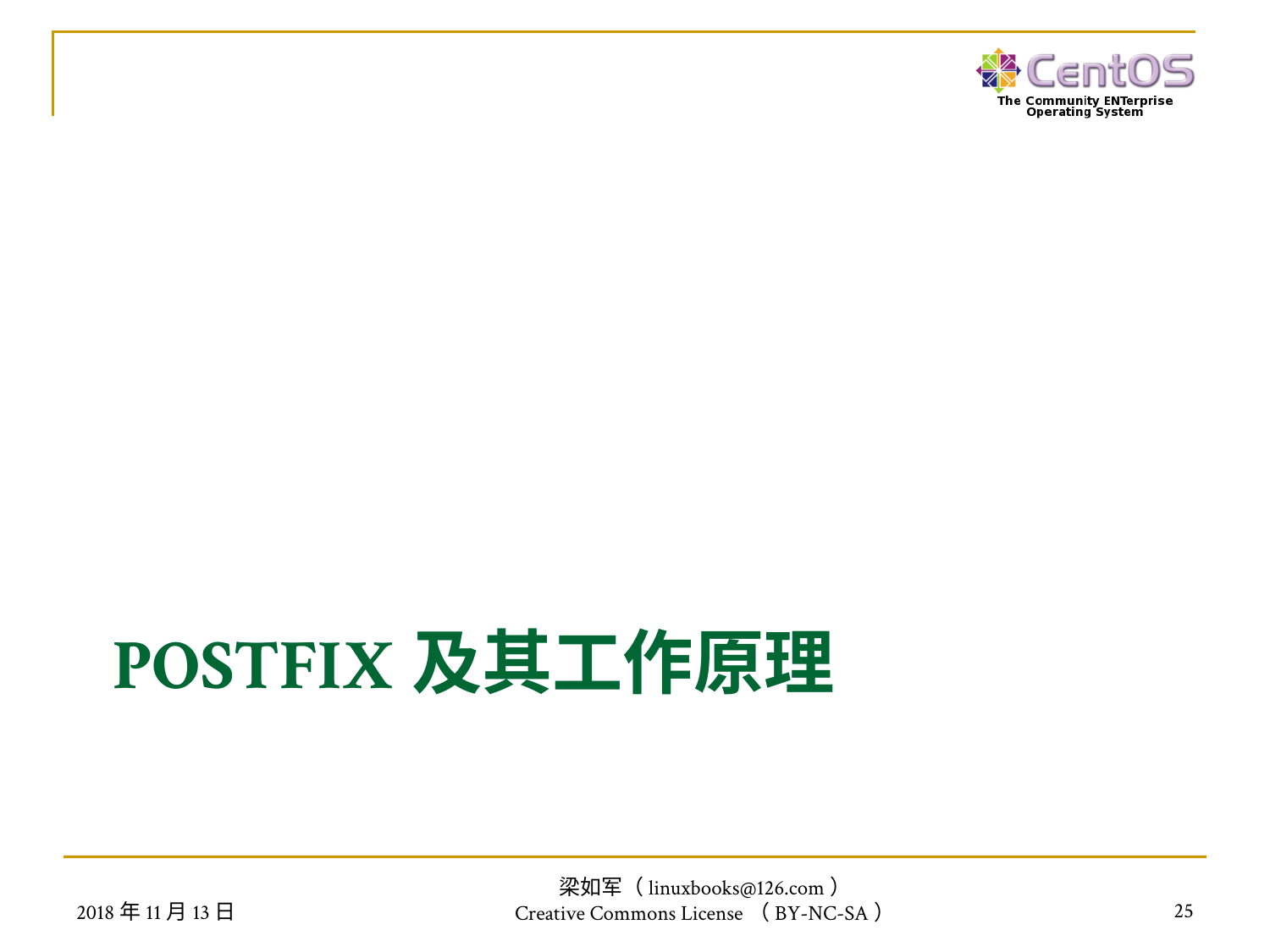

# Postfix及其工作原理
2018年11月13日
25
梁如军（linuxbooks@126.com）
Creative Commons License（BY-NC-SA）